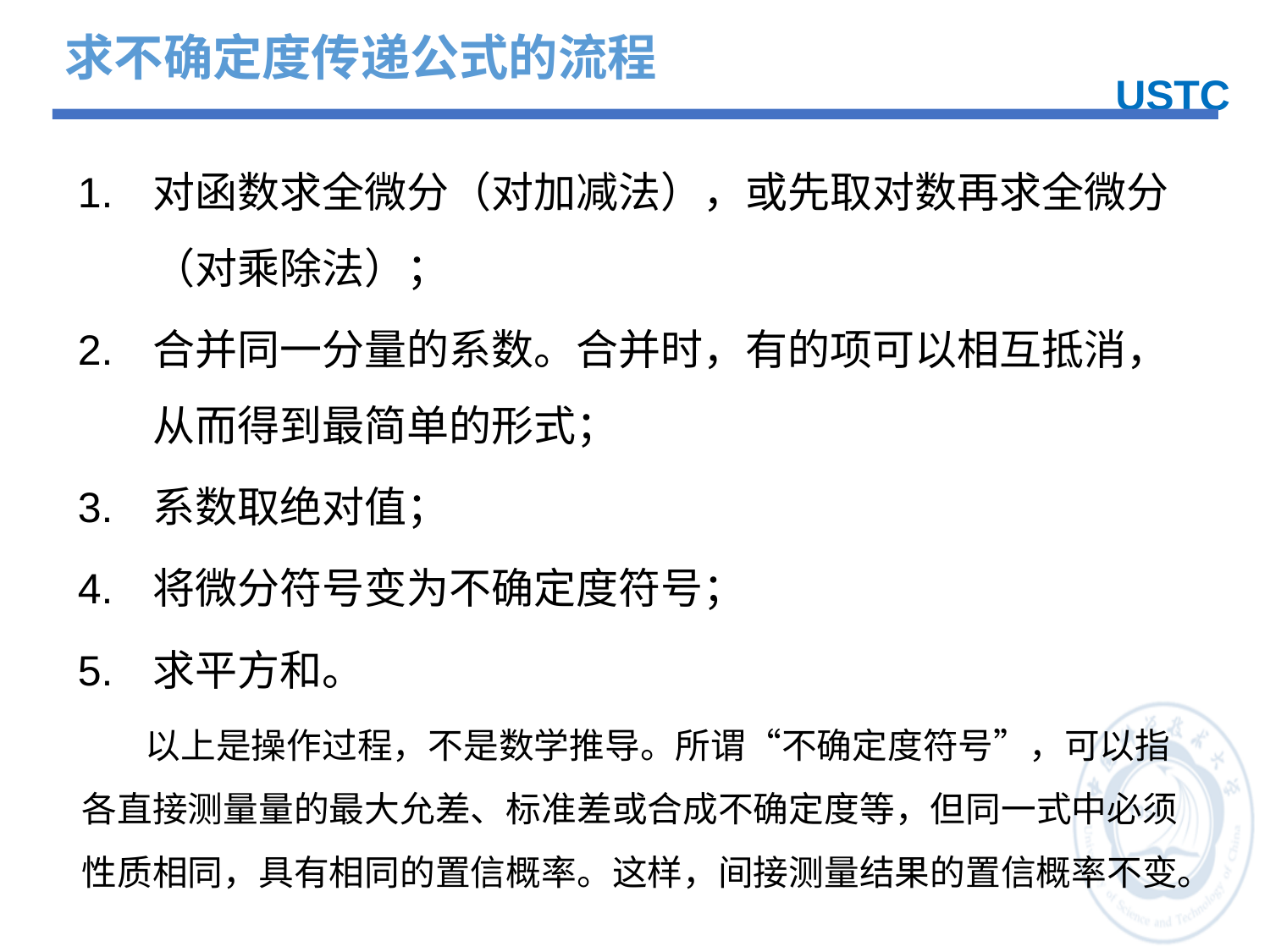

求不确定度传递公式的流程
USTC

对函数求全微分（对加减法），或先取对数再求全微分（对乘除法）；
合并同一分量的系数。合并时，有的项可以相互抵消，从而得到最简单的形式；
系数取绝对值；
将微分符号变为不确定度符号；
求平方和。
以上是操作过程，不是数学推导。所谓“不确定度符号”，可以指各直接测量量的最大允差、标准差或合成不确定度等，但同一式中必须性质相同，具有相同的置信概率。这样，间接测量结果的置信概率不变。